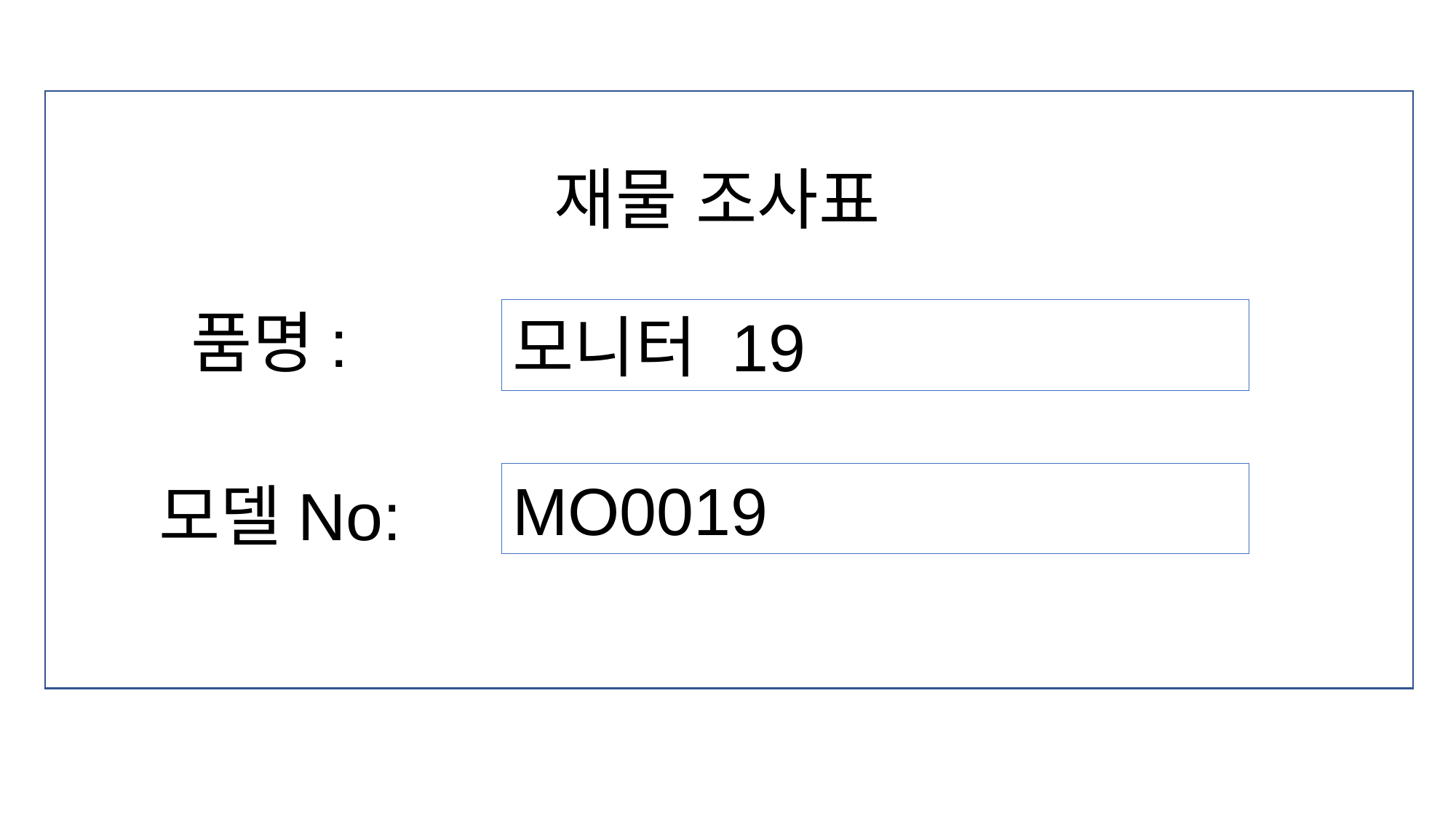

재물 조사표
품명:
모니터 19
MO0019
모델No: